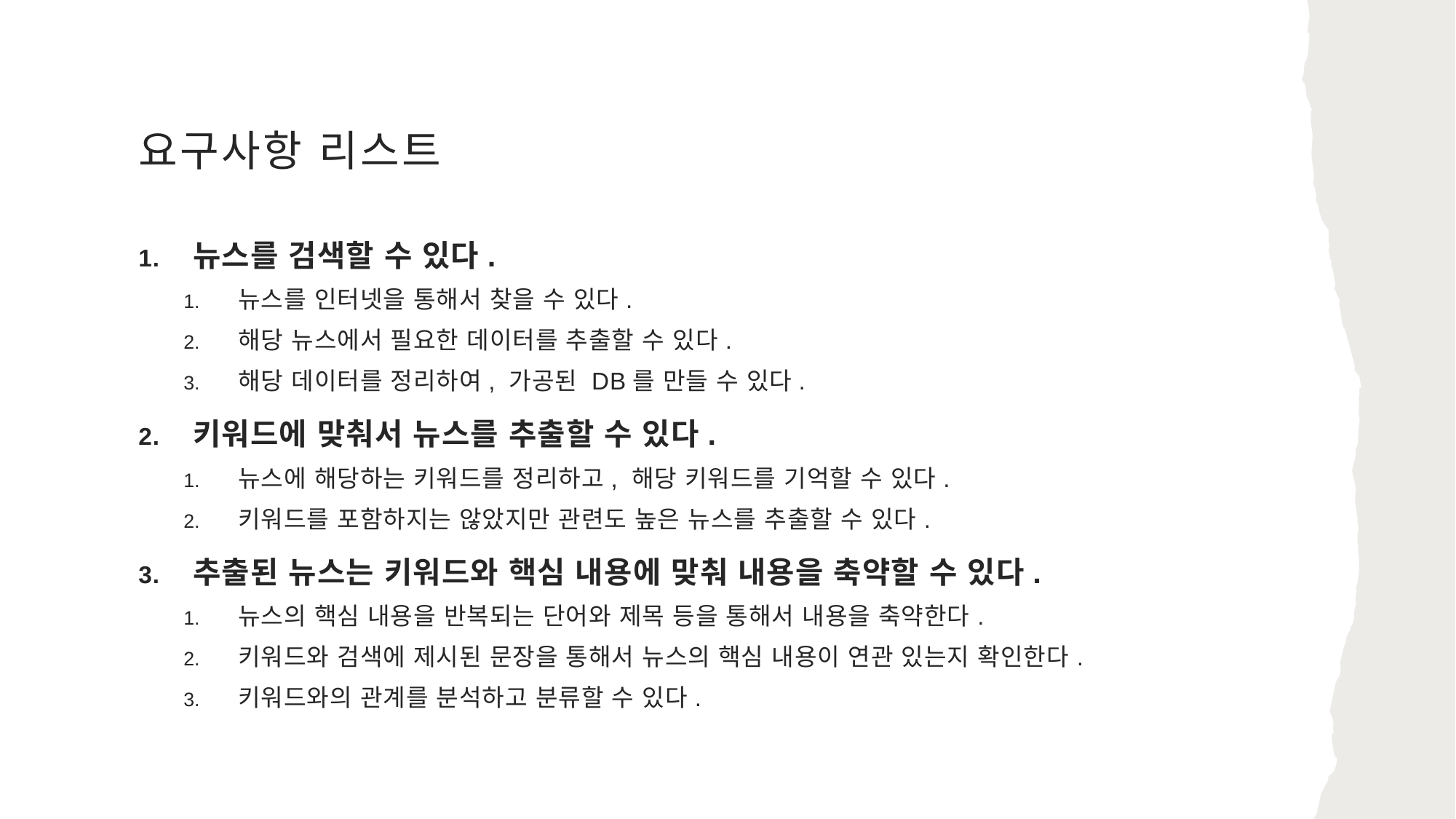

# 요구사항 리스트
뉴스를 검색할 수 있다.
뉴스를 인터넷을 통해서 찾을 수 있다.
해당 뉴스에서 필요한 데이터를 추출할 수 있다.
해당 데이터를 정리하여, 가공된 DB를 만들 수 있다.
키워드에 맞춰서 뉴스를 추출할 수 있다.
뉴스에 해당하는 키워드를 정리하고, 해당 키워드를 기억할 수 있다.
키워드를 포함하지는 않았지만 관련도 높은 뉴스를 추출할 수 있다.
추출된 뉴스는 키워드와 핵심 내용에 맞춰 내용을 축약할 수 있다.
뉴스의 핵심 내용을 반복되는 단어와 제목 등을 통해서 내용을 축약한다.
키워드와 검색에 제시된 문장을 통해서 뉴스의 핵심 내용이 연관 있는지 확인한다.
키워드와의 관계를 분석하고 분류할 수 있다.